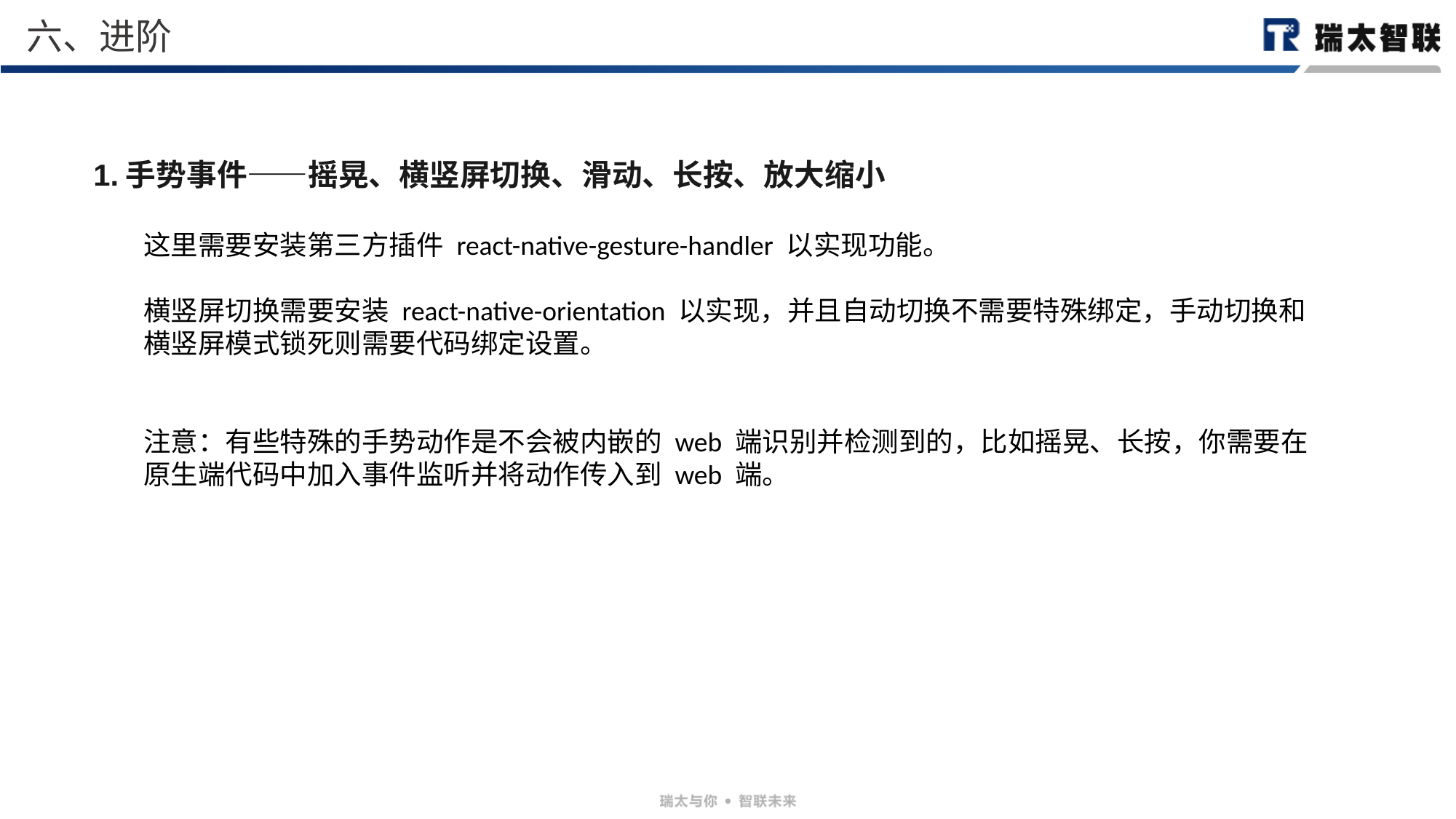

六、进阶
1.手势事件——摇晃、横竖屏切换、滑动、长按、放大缩小
这里需要安装第三方插件 react-native-gesture-handler 以实现功能。

横竖屏切换需要安装 react-native-orientation 以实现，并且自动切换不需要特殊绑定，手动切换和横竖屏模式锁死则需要代码绑定设置。

注意：有些特殊的手势动作是不会被内嵌的 web 端识别并检测到的，比如摇晃、长按，你需要在原生端代码中加入事件监听并将动作传入到 web 端。